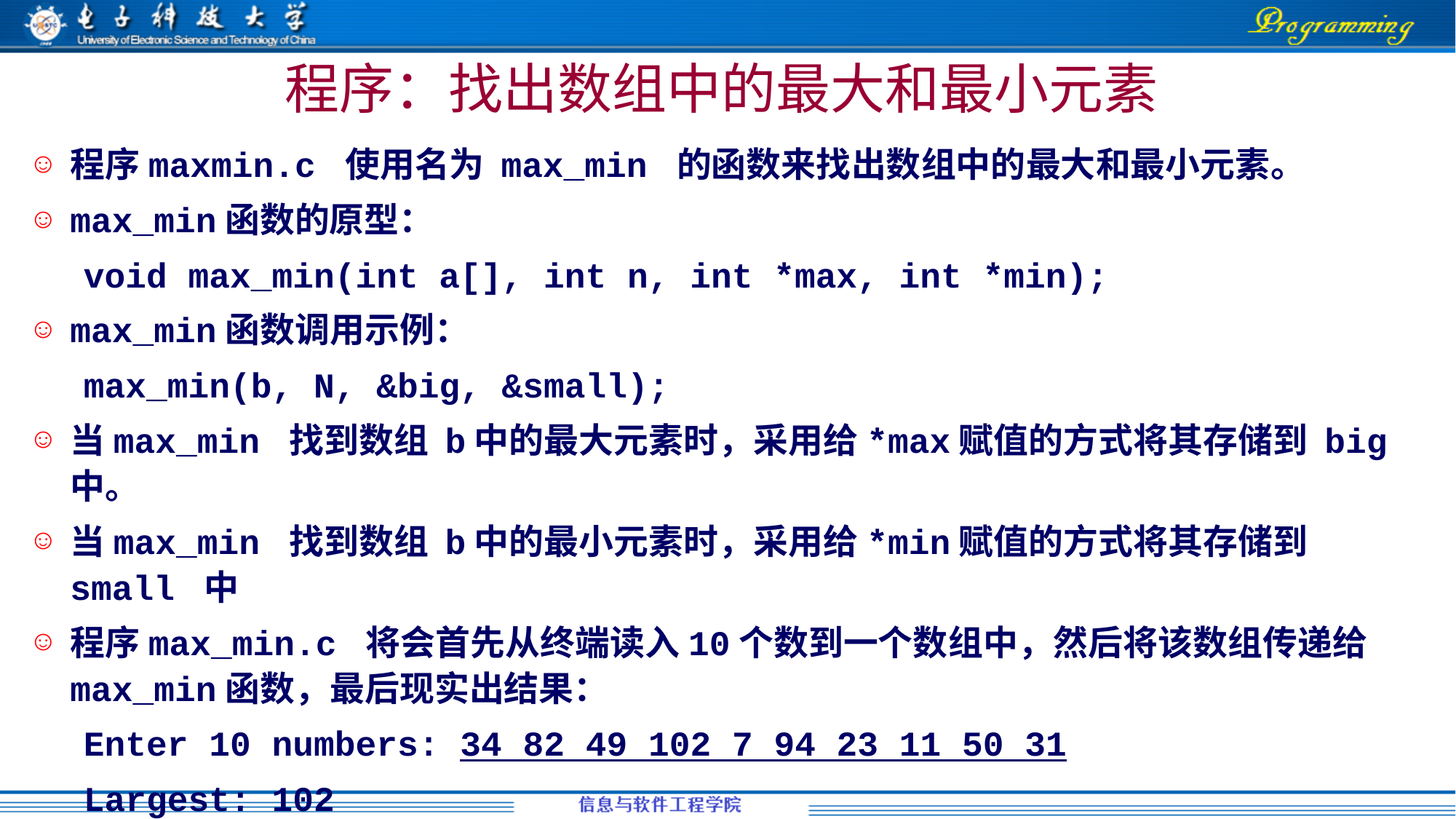

程序：找出数组中的最大和最小元素
程序maxmin.c 使用名为 max_min 的函数来找出数组中的最大和最小元素。
max_min函数的原型：
void max_min(int a[], int n, int *max, int *min);
max_min函数调用示例：
max_min(b, N, &big, &small);
当max_min 找到数组 b中的最大元素时，采用给*max赋值的方式将其存储到 big 中。
当max_min 找到数组 b中的最小元素时，采用给*min赋值的方式将其存储到 small 中
程序max_min.c 将会首先从终端读入10个数到一个数组中，然后将该数组传递给max_min函数，最后现实出结果：
Enter 10 numbers: 34 82 49 102 7 94 23 11 50 31
Largest: 102
Smallest: 7